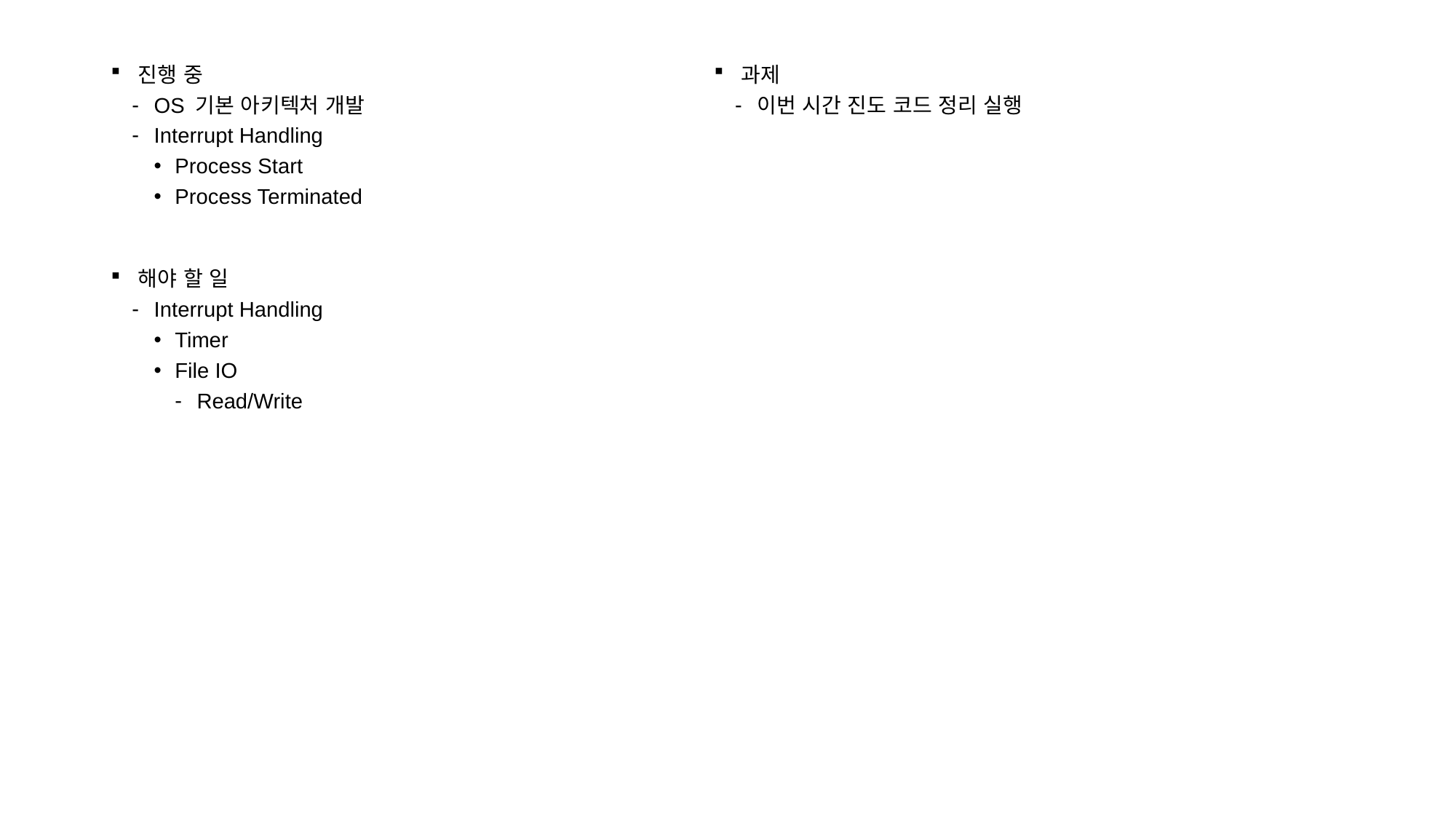

진행 중
OS 기본 아키텍처 개발
Interrupt Handling
Process Start
Process Terminated

해야 할 일
Interrupt Handling
Timer
File IO
Read/Write

과제
이번 시간 진도 코드 정리 실행